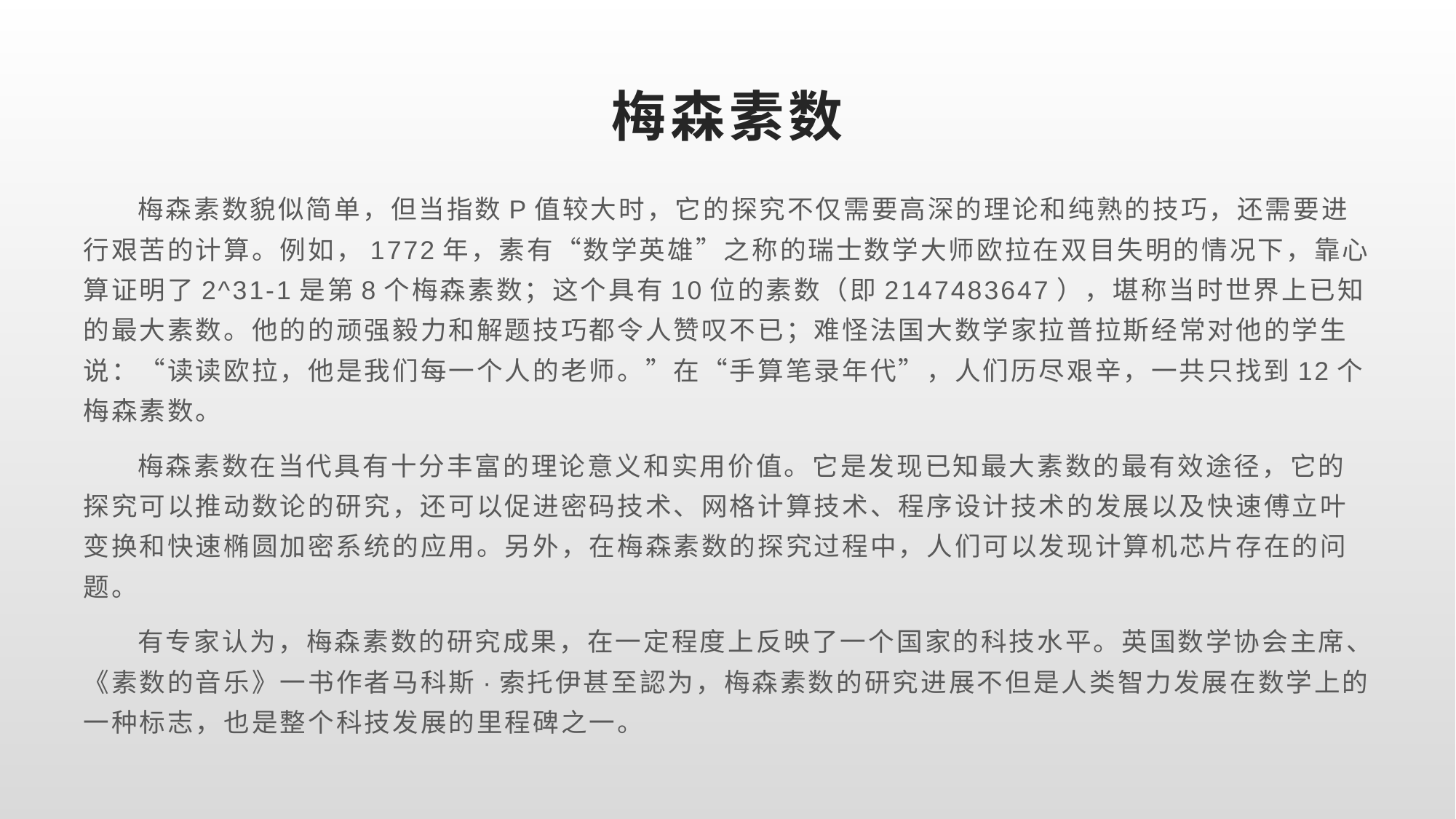

# 梅森素数
      梅森素数貌似简单，但当指数P值较大时，它的探究不仅需要高深的理论和纯熟的技巧，还需要进行艰苦的计算。例如，1772年，素有“数学英雄”之称的瑞士数学大师欧拉在双目失明的情况下，靠心算证明了2^31-1是第8个梅森素数；这个具有10位的素数（即2147483647），堪称当时世界上已知的最大素数。他的的顽强毅力和解题技巧都令人赞叹不已；难怪法国大数学家拉普拉斯经常对他的学生说：“读读欧拉，他是我们每一个人的老师。”在“手算笔录年代”，人们历尽艰辛，一共只找到12个梅森素数。
      梅森素数在当代具有十分丰富的理论意义和实用价值。它是发现已知最大素数的最有效途径，它的探究可以推动数论的研究，还可以促进密码技术、网格计算技术、程序设计技术的发展以及快速傅立叶变换和快速椭圆加密系统的应用。另外，在梅森素数的探究过程中，人们可以发现计算机芯片存在的问题。
      有专家认为，梅森素数的研究成果，在一定程度上反映了一个国家的科技水平。英国数学协会主席、《素数的音乐》一书作者马科斯·索托伊甚至認为，梅森素数的研究进展不但是人类智力发展在数学上的一种标志，也是整个科技发展的里程碑之一。